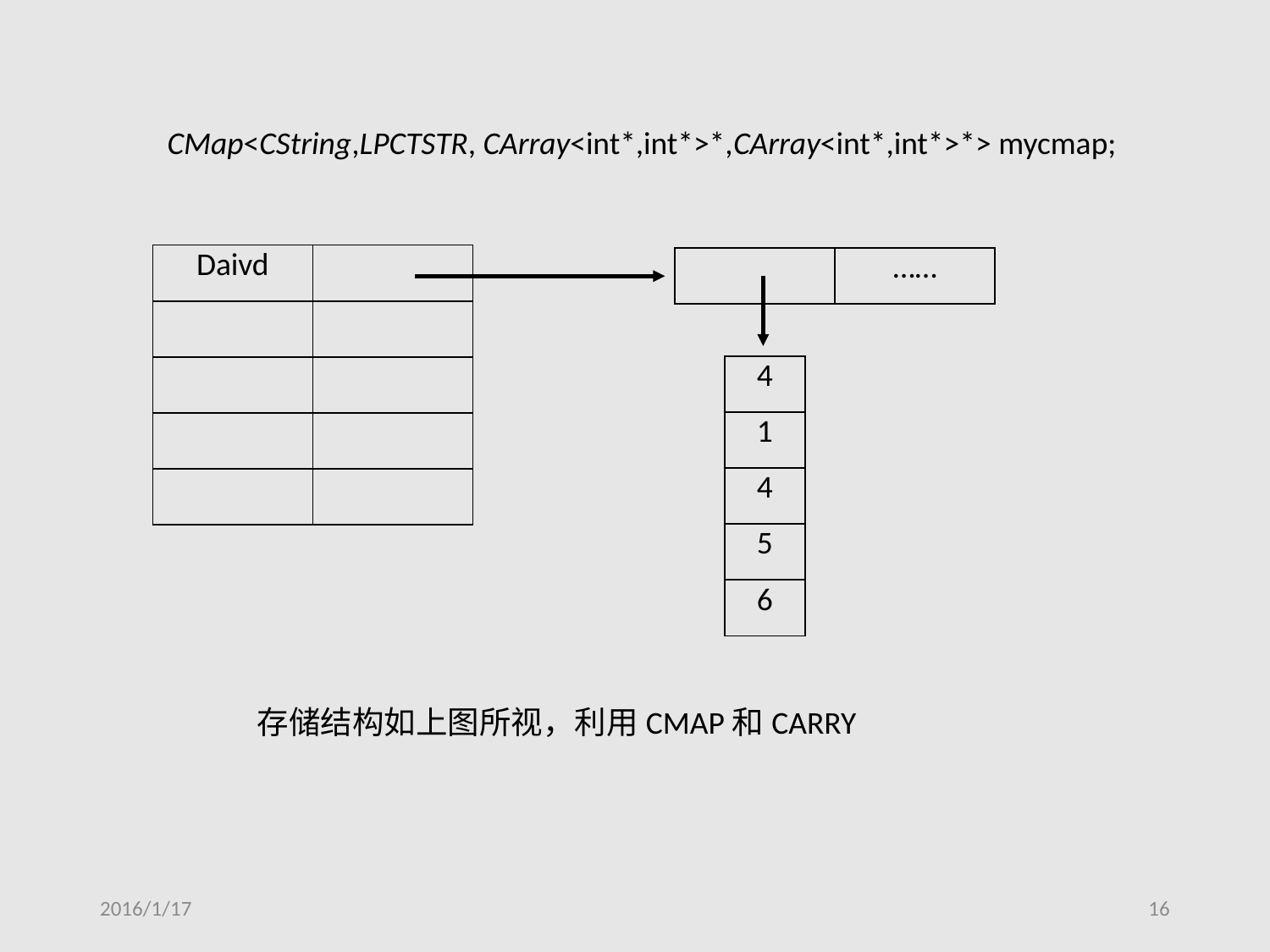

CMap<CString,LPCTSTR, CArray<int*,int*>*,CArray<int*,int*>*> mycmap;
| Daivd |  |
| --- | --- |
|  |  |
|  |  |
|  |  |
|  |  |
|  | …… |
| --- | --- |
| 4 |
| --- |
| 1 |
| 4 |
| 5 |
| 6 |
存储结构如上图所视，利用CMAP和CARRY
2016/1/17
16